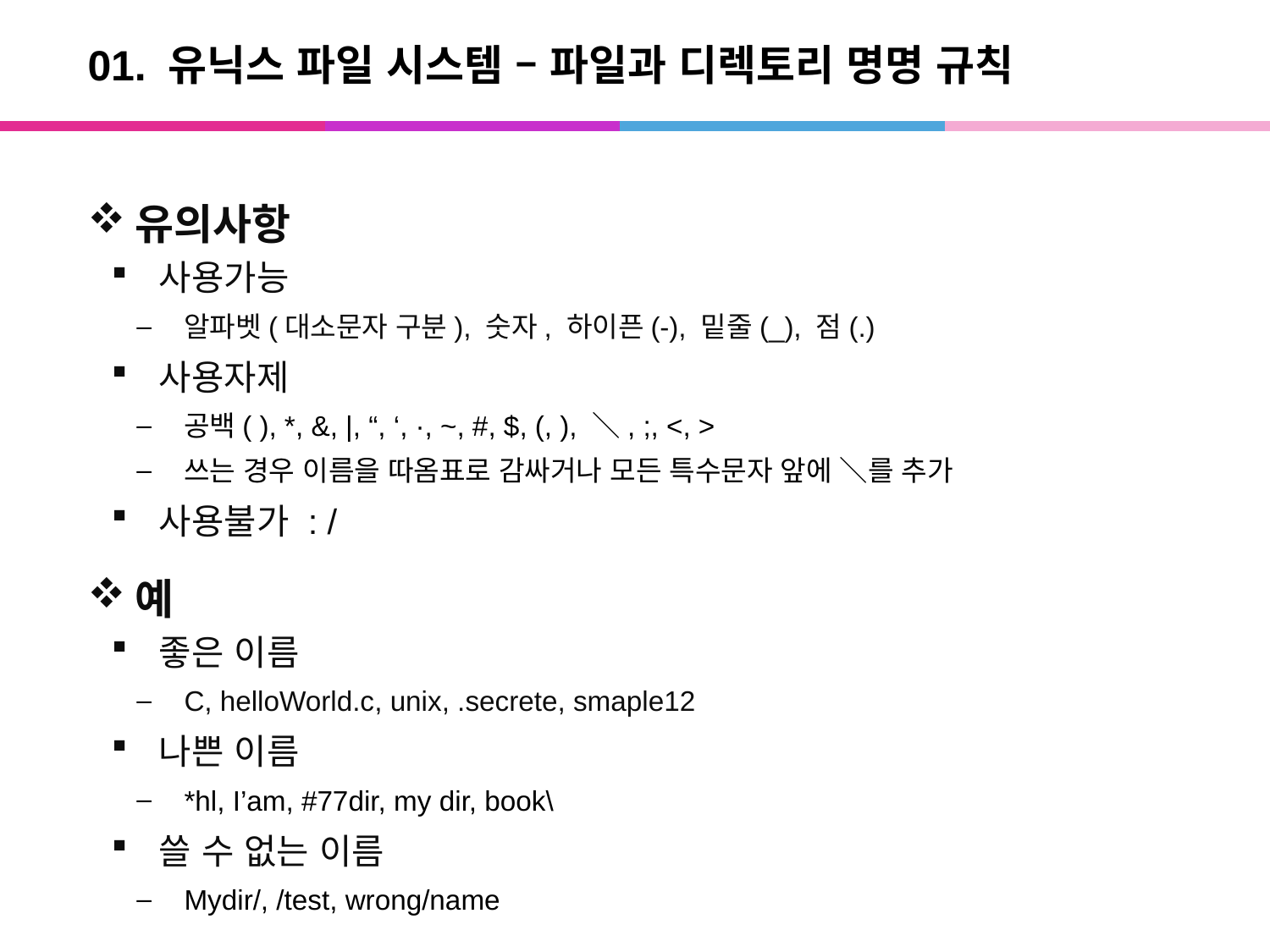

# 01. 유닉스 파일 시스템 – 파일과 디렉토리 명명 규칙
유의사항
사용가능
알파벳(대소문자 구분), 숫자, 하이픈(-), 밑줄(_), 점(.)
사용자제
공백( ), *, &, |, “, ‘, ·, ~, #, $, (, ), ＼, ;, <, >
쓰는 경우 이름을 따옴표로 감싸거나 모든 특수문자 앞에 ＼를 추가
사용불가 : /
예
좋은 이름
C, helloWorld.c, unix, .secrete, smaple12
나쁜 이름
*hl, I’am, #77dir, my dir, book\
쓸 수 없는 이름
Mydir/, /test, wrong/name